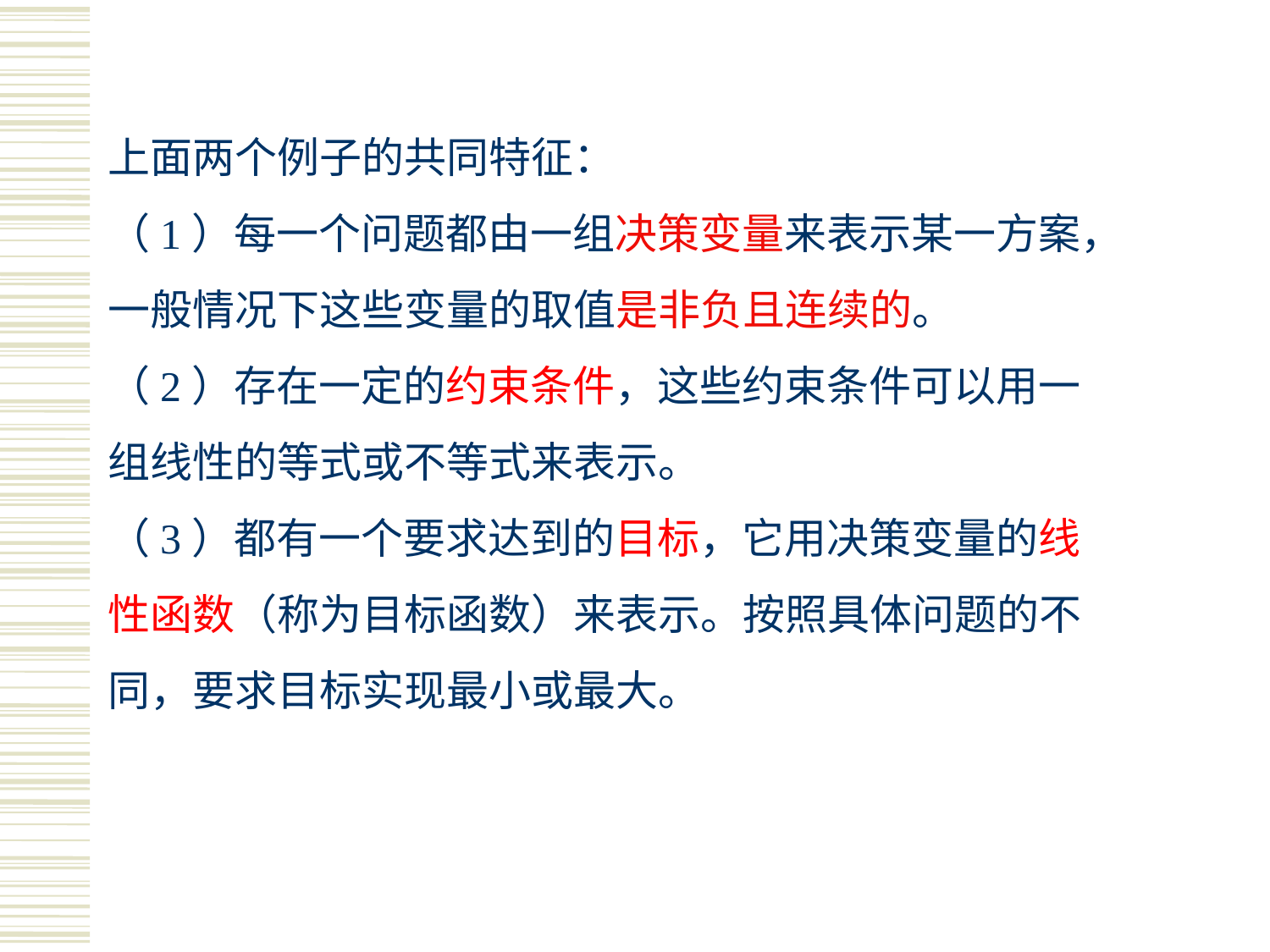

上面两个例子的共同特征：
（1）每一个问题都由一组决策变量来表示某一方案，
一般情况下这些变量的取值是非负且连续的。
（2）存在一定的约束条件，这些约束条件可以用一
组线性的等式或不等式来表示。
（3）都有一个要求达到的目标，它用决策变量的线
性函数（称为目标函数）来表示。按照具体问题的不
同，要求目标实现最小或最大。